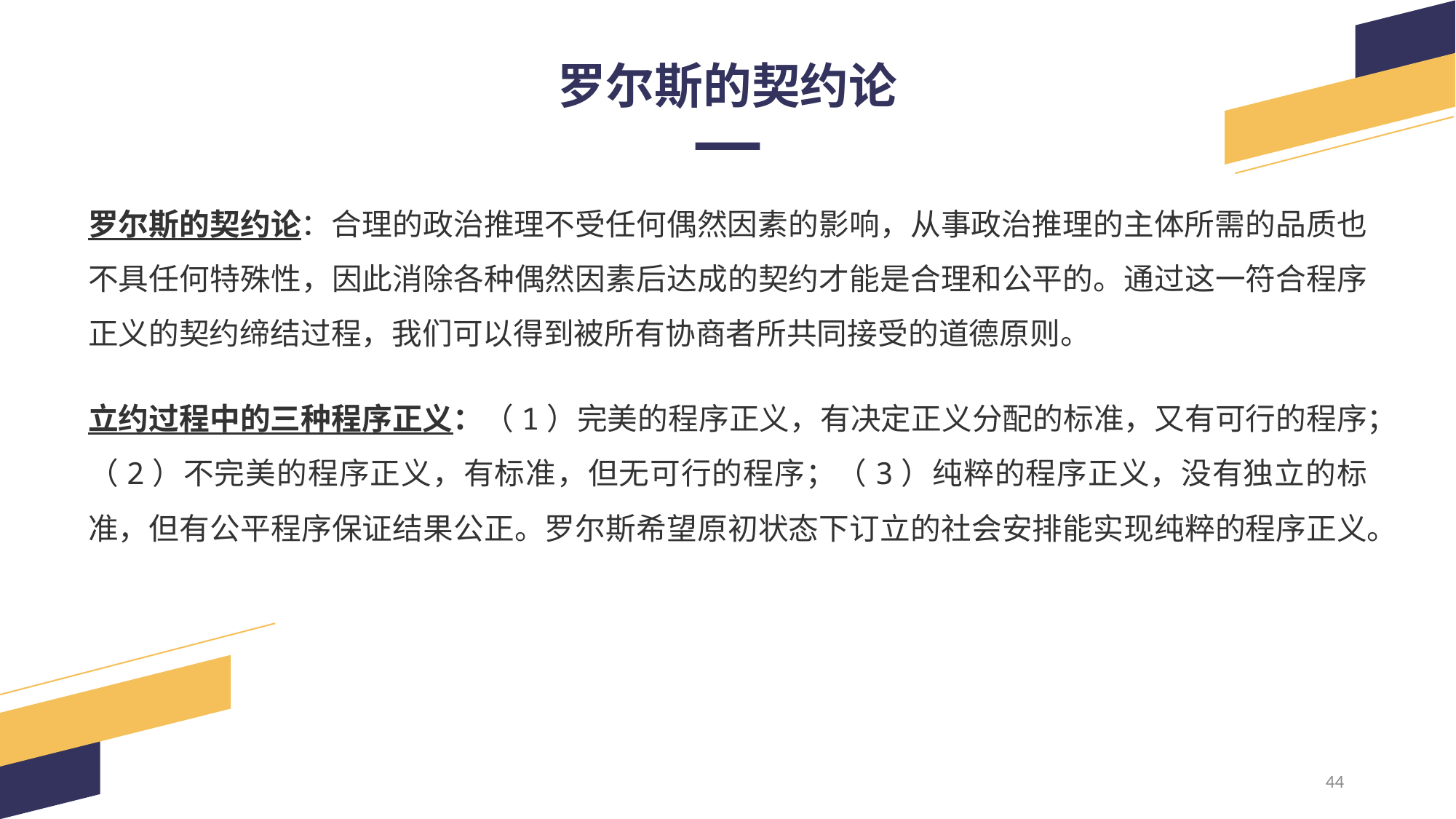

罗尔斯的契约论

罗尔斯的契约论：合理的政治推理不受任何偶然因素的影响，从事政治推理的主体所需的品质也不具任何特殊性，因此消除各种偶然因素后达成的契约才能是合理和公平的。通过这一符合程序正义的契约缔结过程，我们可以得到被所有协商者所共同接受的道德原则。
立约过程中的三种程序正义：（1）完美的程序正义，有决定正义分配的标准，又有可行的程序；（2）不完美的程序正义，有标准，但无可行的程序；（3）纯粹的程序正义，没有独立的标准，但有公平程序保证结果公正。罗尔斯希望原初状态下订立的社会安排能实现纯粹的程序正义。

44